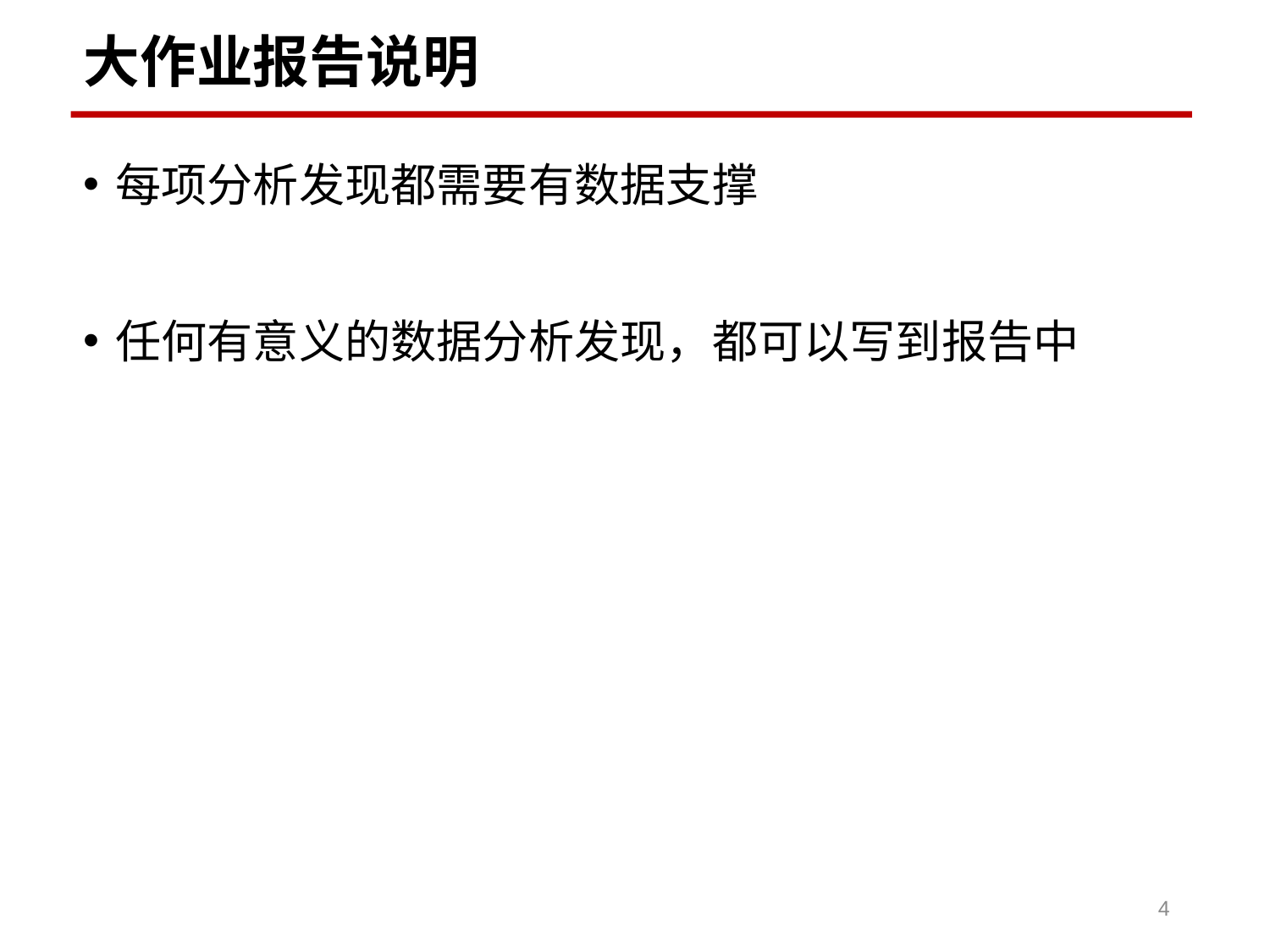

# 大作业报告说明
每项分析发现都需要有数据支撑

任何有意义的数据分析发现，都可以写到报告中

4